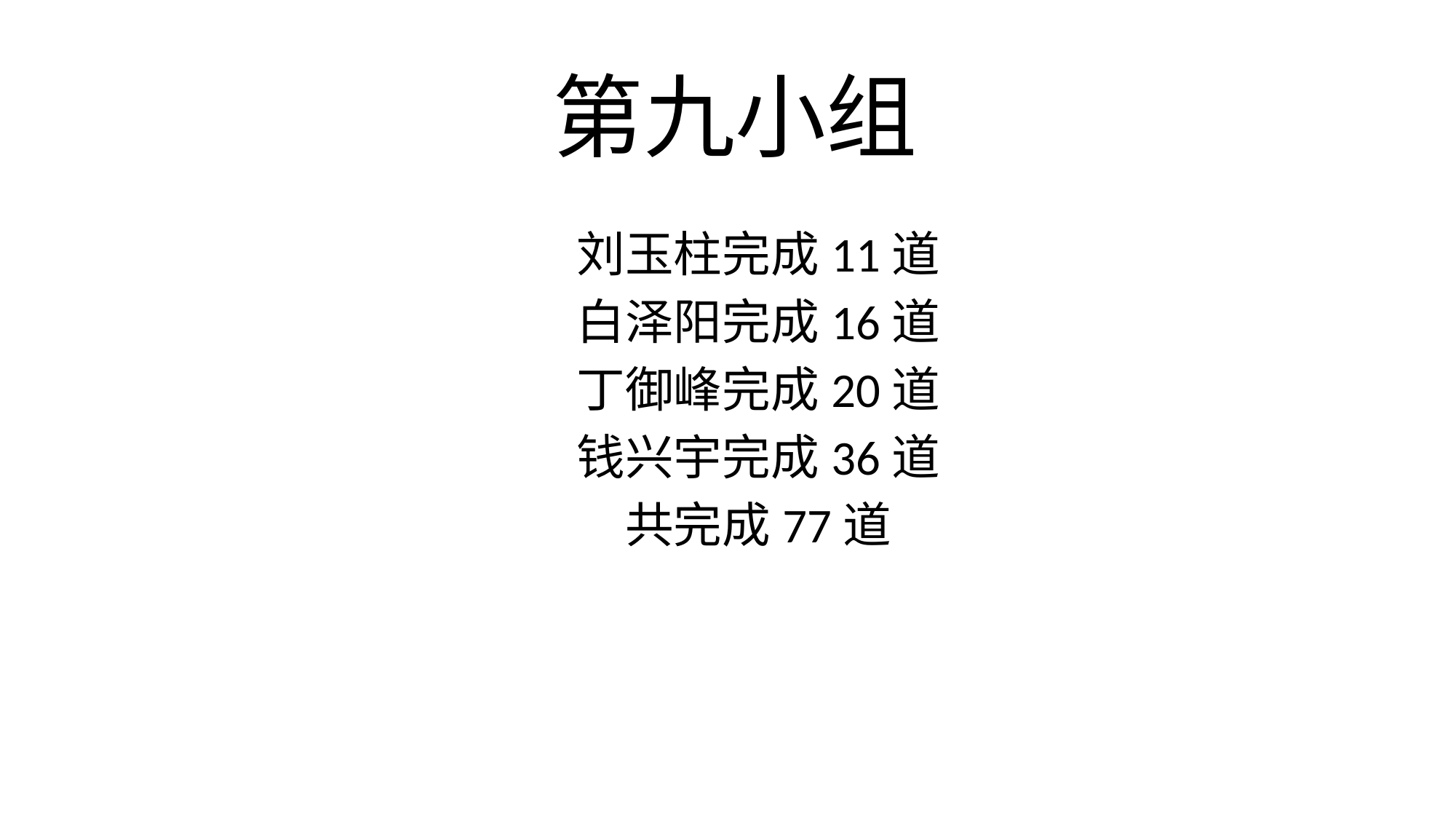

# 第九小组
刘玉柱完成11道
白泽阳完成16道
丁御峰完成20道
钱兴宇完成36道
共完成77道